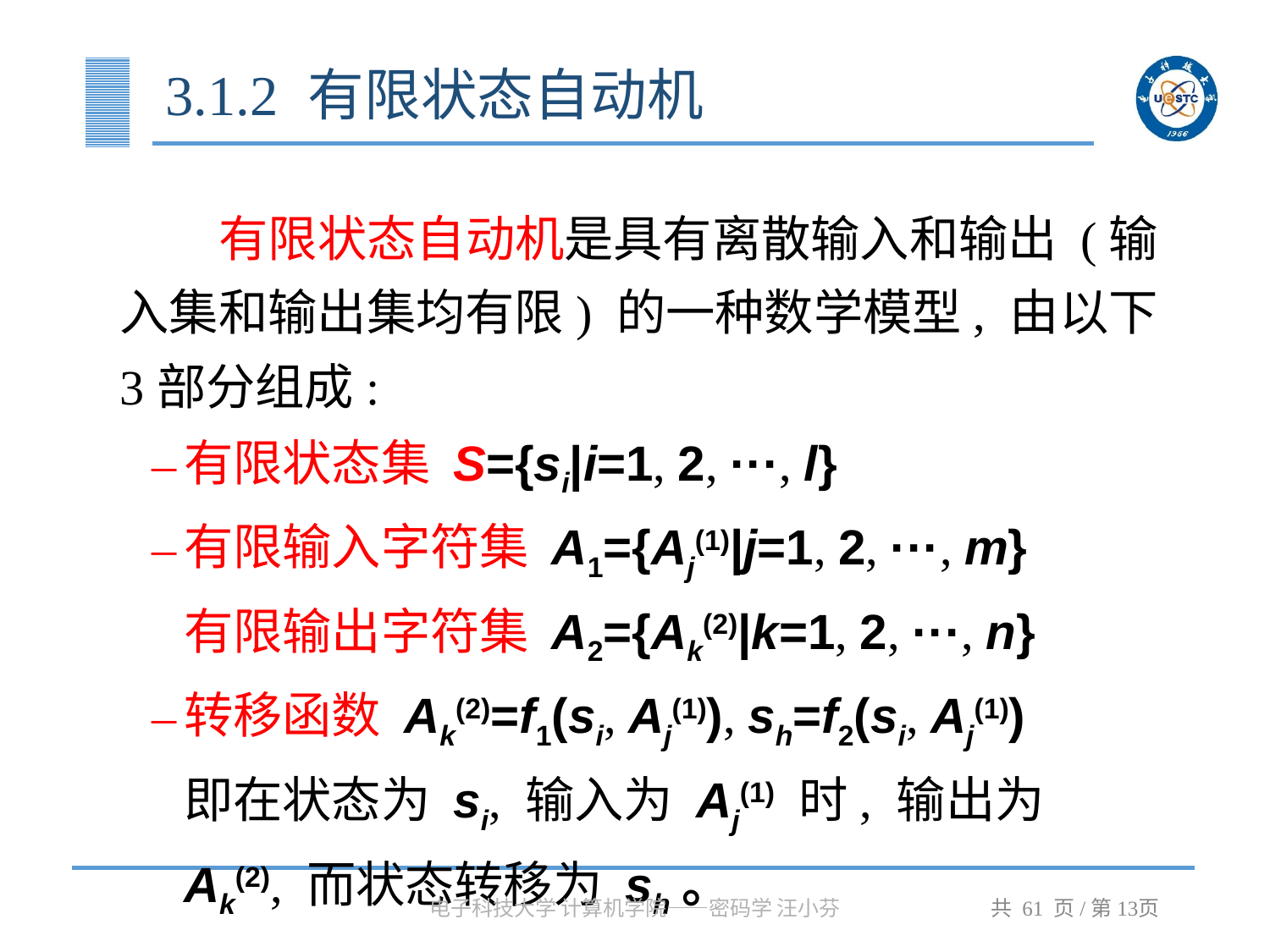

# 3.1.2 有限状态自动机
        有限状态自动机是具有离散输入和输出 (输入集和输出集均有限) 的一种数学模型, 由以下3部分组成:
有限状态集 S={si|i=1, 2, ···, l}
有限输入字符集 A1={Aj(1)|j=1, 2, ···, m}
有限输出字符集 A2={Ak(2)|k=1, 2, ···, n}
转移函数 Ak(2)=f1(si, Aj(1)), sh=f2(si, Aj(1))
即在状态为 si, 输入为 Aj(1) 时, 输出为 Ak(2), 而状态转移为 sh。

电子科技大学 计算机学院——密码学 汪小芬
共 61 页/第13页